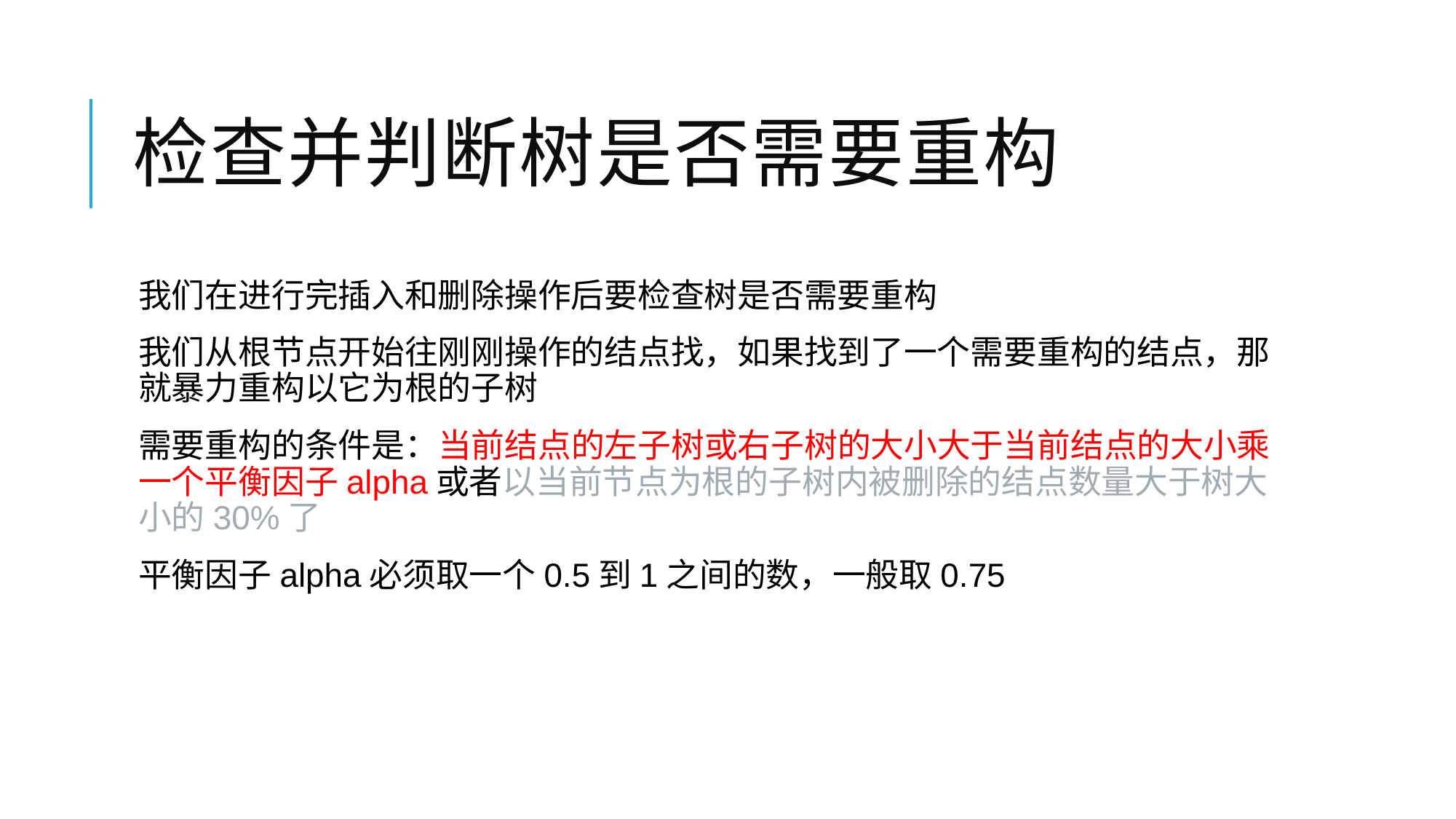

# 检查并判断树是否需要重构
我们在进行完插入和删除操作后要检查树是否需要重构
我们从根节点开始往刚刚操作的结点找，如果找到了一个需要重构的结点，那就暴力重构以它为根的子树
需要重构的条件是：当前结点的左子树或右子树的大小大于当前结点的大小乘一个平衡因子alpha或者以当前节点为根的子树内被删除的结点数量大于树大小的30%了
平衡因子alpha必须取一个0.5到1之间的数，一般取0.75